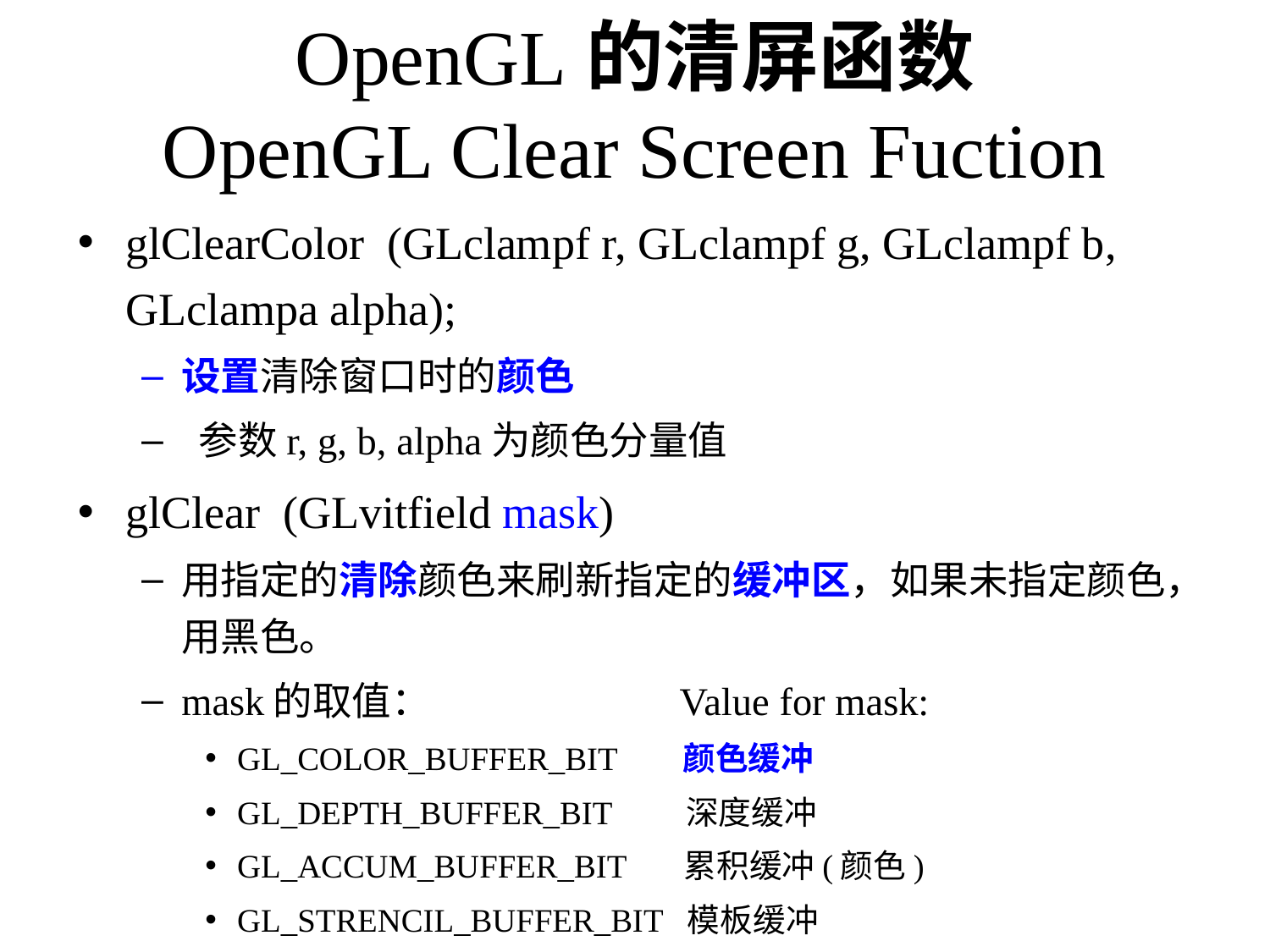

# OpenGL的清屏函数 OpenGL Clear Screen Fuction
glClearColor  (GLclampf r, GLclampf g, GLclampf b, GLclampa alpha);
设置清除窗口时的颜色
 参数r, g, b, alpha为颜色分量值
glClear  (GLvitfield mask)
用指定的清除颜色来刷新指定的缓冲区，如果未指定颜色，用黑色。
mask的取值：                           Value for mask:
GL_COLOR_BUFFER_BIT       颜色缓冲
GL_DEPTH_BUFFER_BIT        深度缓冲
GL_ACCUM_BUFFER_BIT      累积缓冲(颜色)
GL_STRENCIL_BUFFER_BIT  模板缓冲